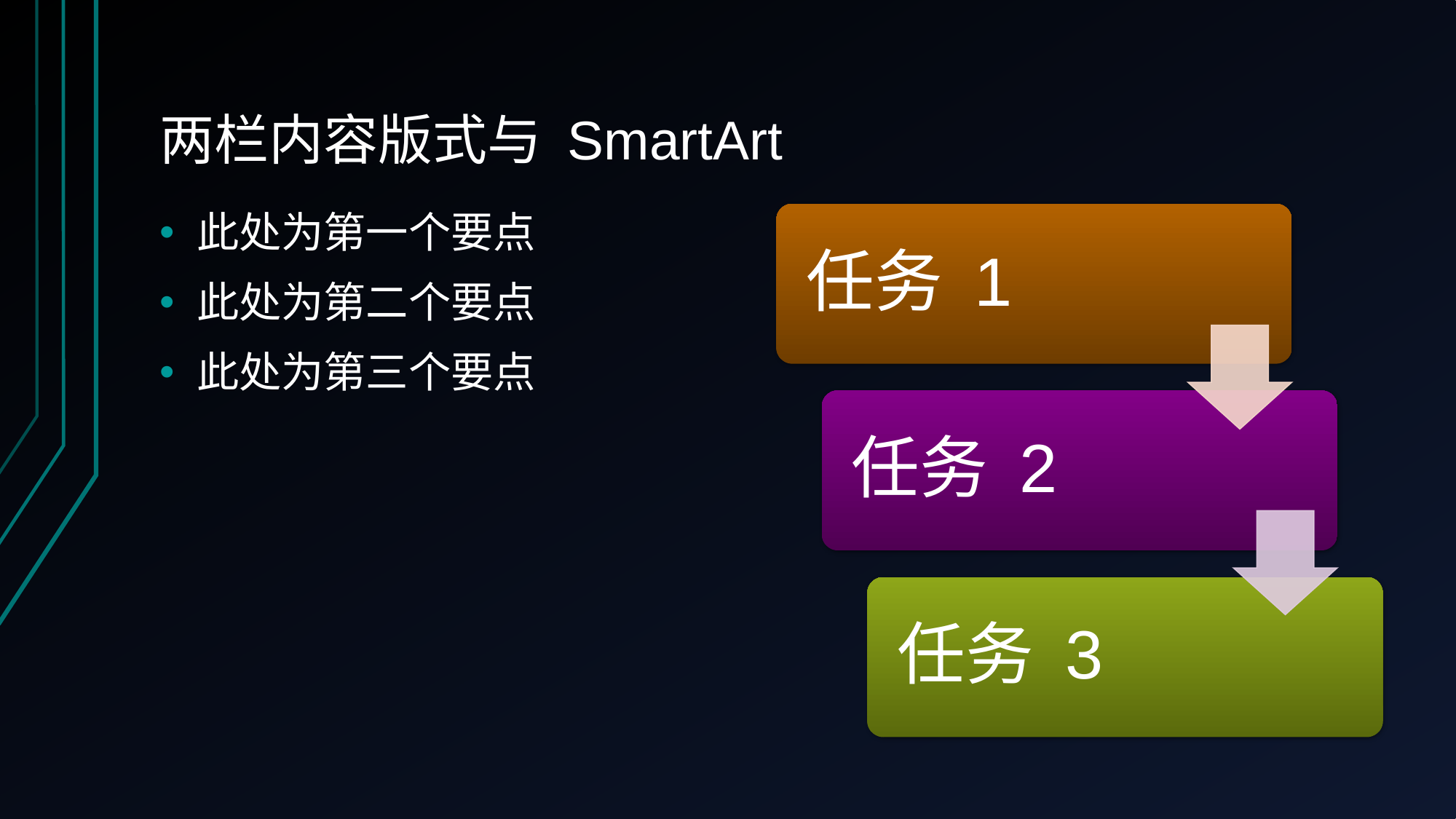

# 两栏内容版式与 SmartArt
任务 1
任务 2
任务 3

此处为第一个要点
此处为第二个要点
此处为第三个要点